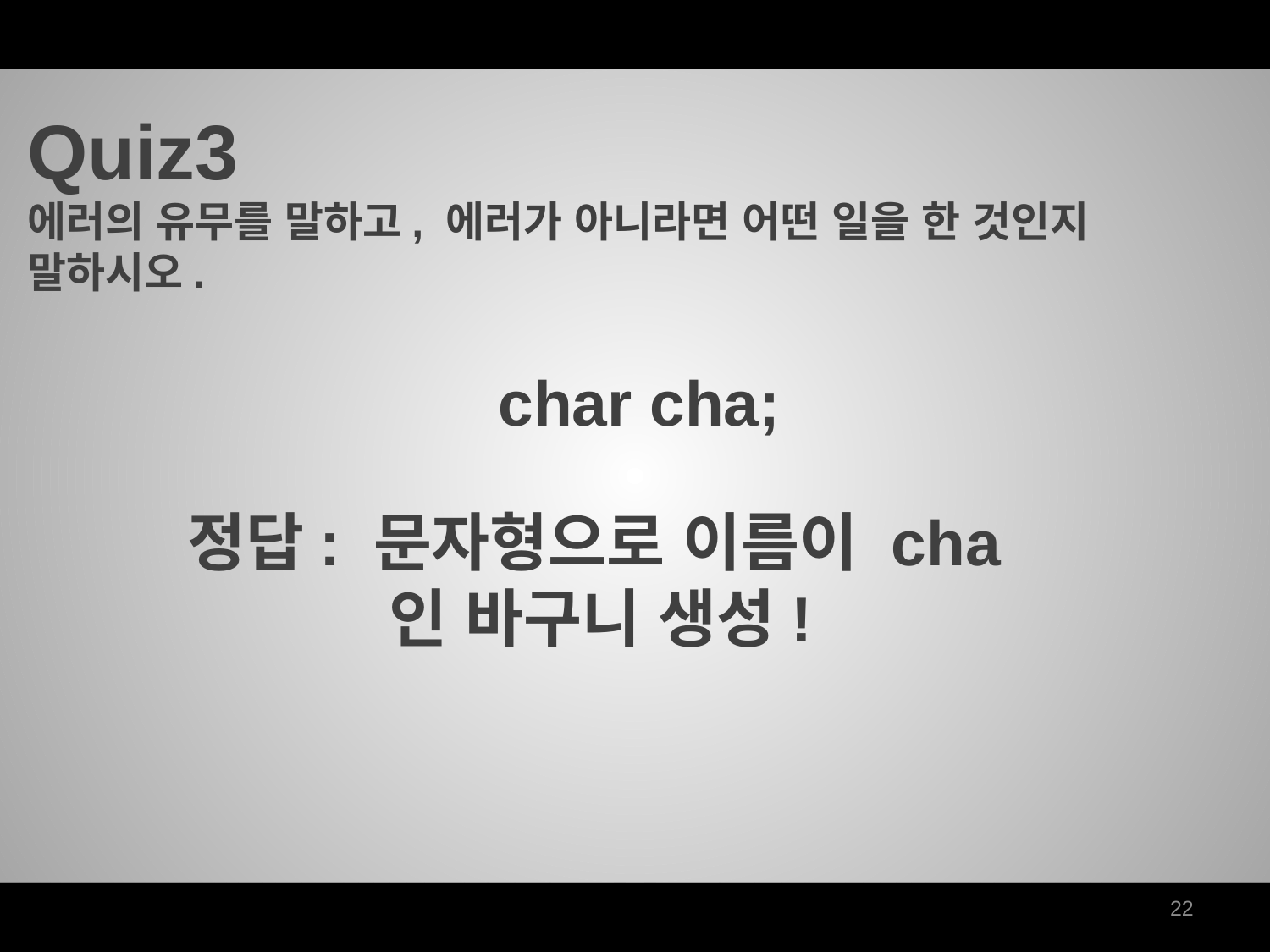

Quiz3
에러의 유무를 말하고, 에러가 아니라면 어떤 일을 한 것인지 말하시오.
char cha;
정답: 문자형으로 이름이 cha인 바구니 생성!
22